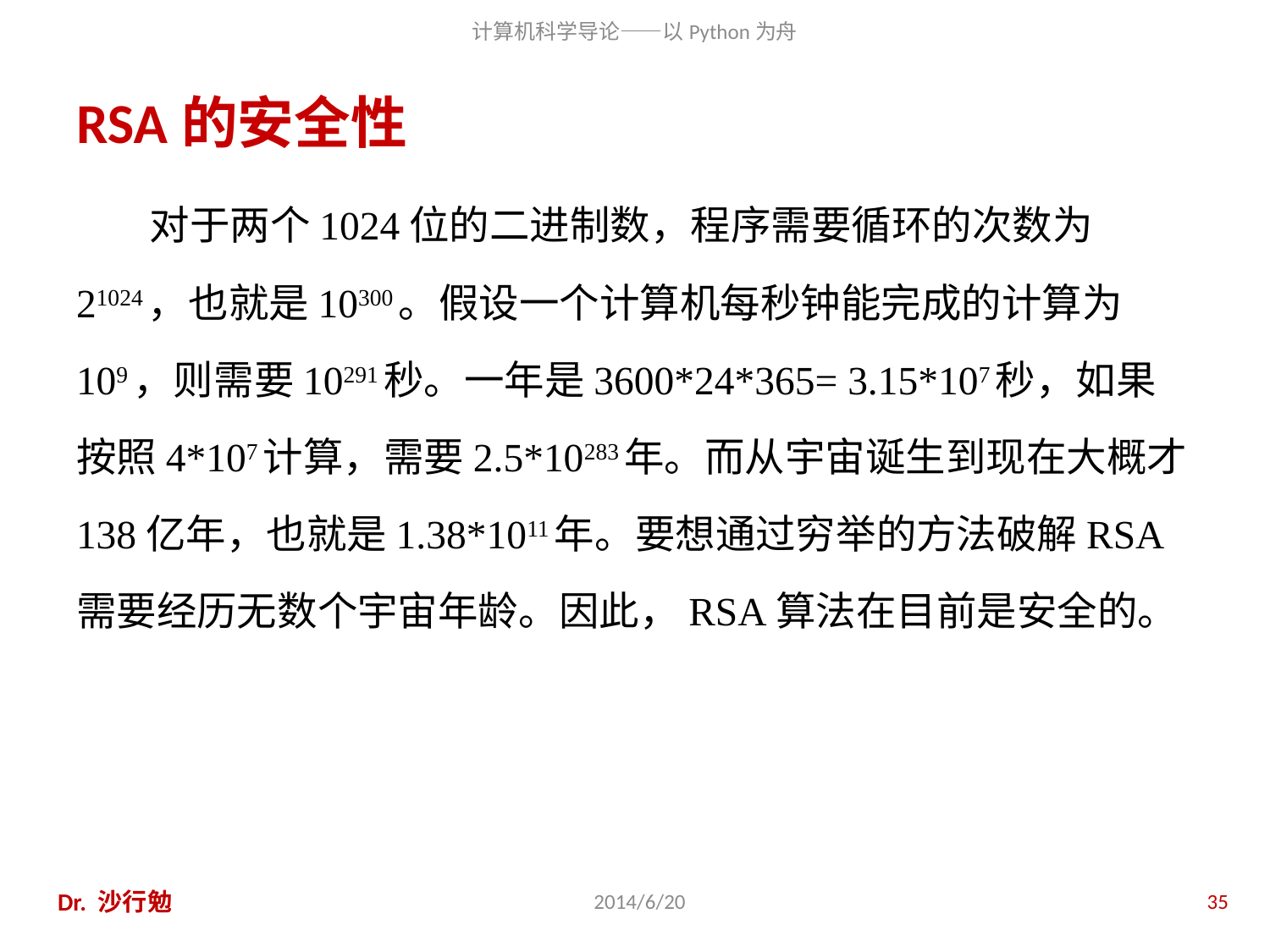

# RSA的安全性
对于两个1024位的二进制数，程序需要循环的次数为21024，也就是10300。假设一个计算机每秒钟能完成的计算为109，则需要10291秒。一年是3600*24*365= 3.15*107秒，如果按照4*107计算，需要2.5*10283年。而从宇宙诞生到现在大概才138亿年，也就是1.38*1011年。要想通过穷举的方法破解RSA需要经历无数个宇宙年龄。因此，RSA算法在目前是安全的。
Dr. 沙行勉
2014/6/20
35